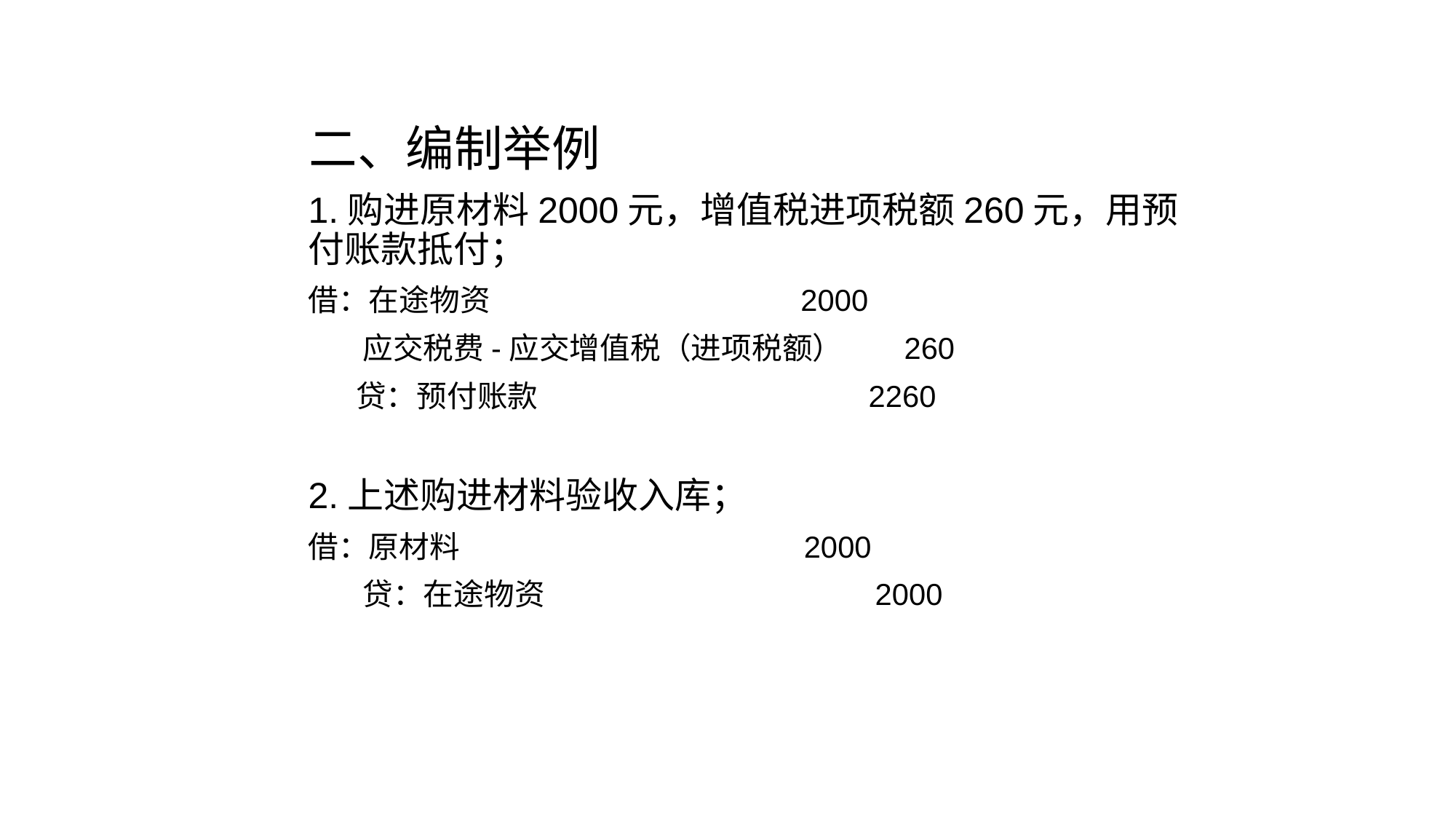

二、编制举例
1.购进原材料2000元，增值税进项税额260元，用预付账款抵付；
借：在途物资                                             2000
       应交税费-应交增值税（进项税额）        260
      贷：预付账款                                                2260

2.上述购进材料验收入库；
借：原材料                                                  2000
       贷：在途物资                                                2000